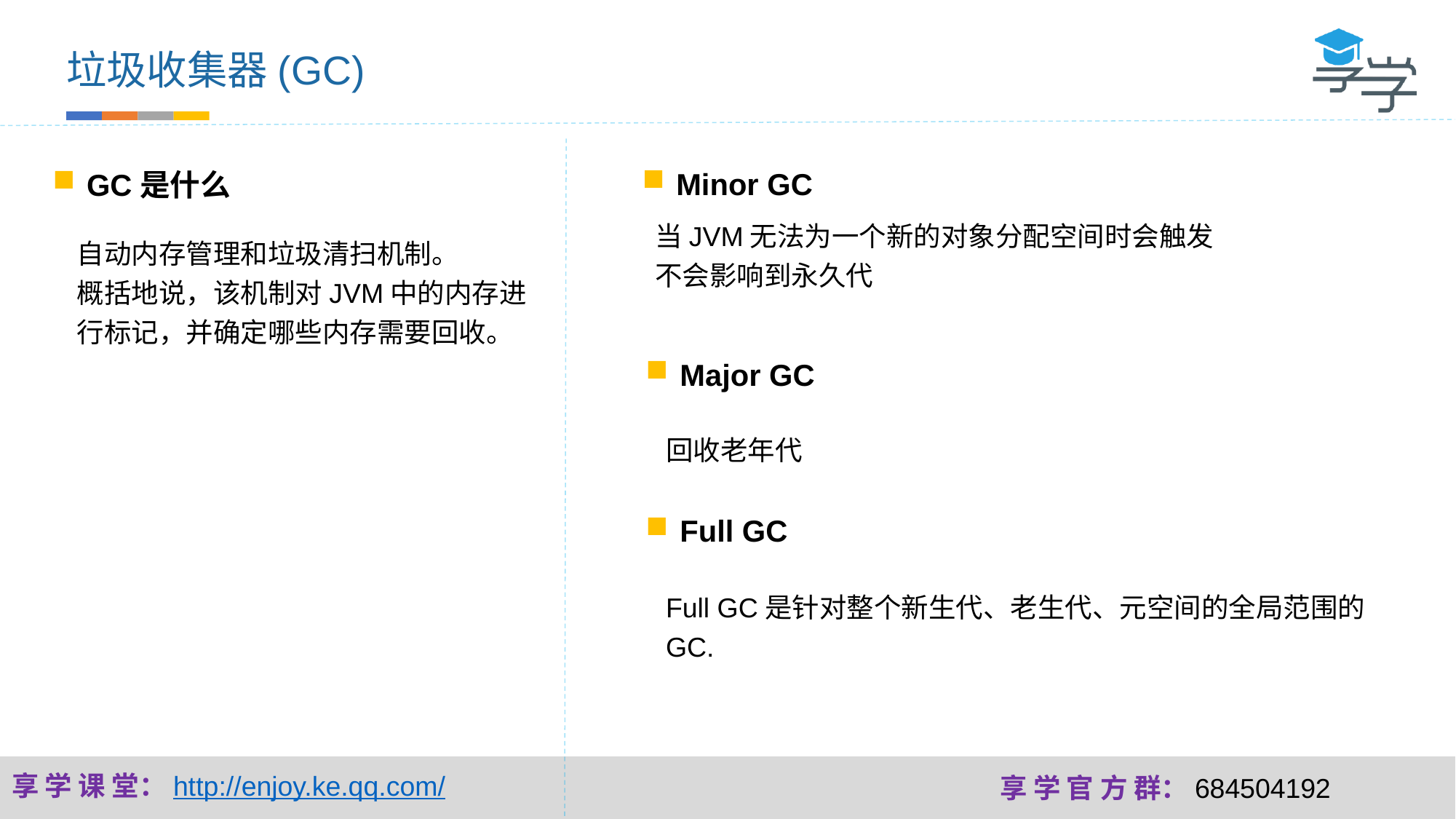

垃圾收集器(GC)

Minor GC
GC是什么
当JVM无法为一个新的对象分配空间时会触发
不会影响到永久代
自动内存管理和垃圾清扫机制。
概括地说，该机制对JVM中的内存进行标记，并确定哪些内存需要回收。
Major GC
回收老年代
Full GC
Full GC是针对整个新生代、老生代、元空间的全局范围的GC.